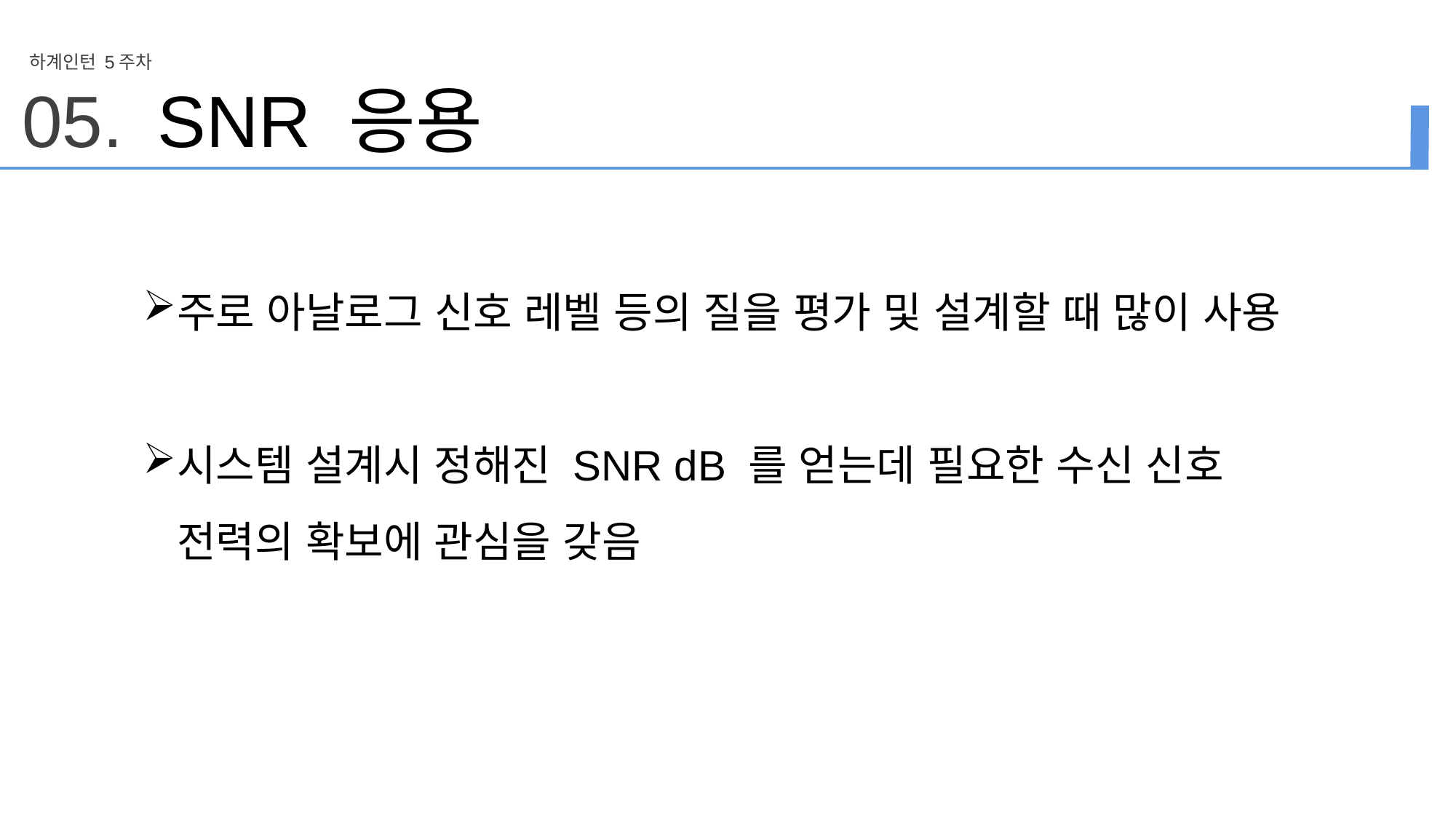

하계인턴 5주차
05.
SNR 응용
주로 아날로그 신호 레벨 등의 질을 평가 및 설계할 때 많이 사용

시스템 설계시 정해진 SNR dB 를 얻는데 필요한 수신 신호 전력의 확보에 관심을 갖음